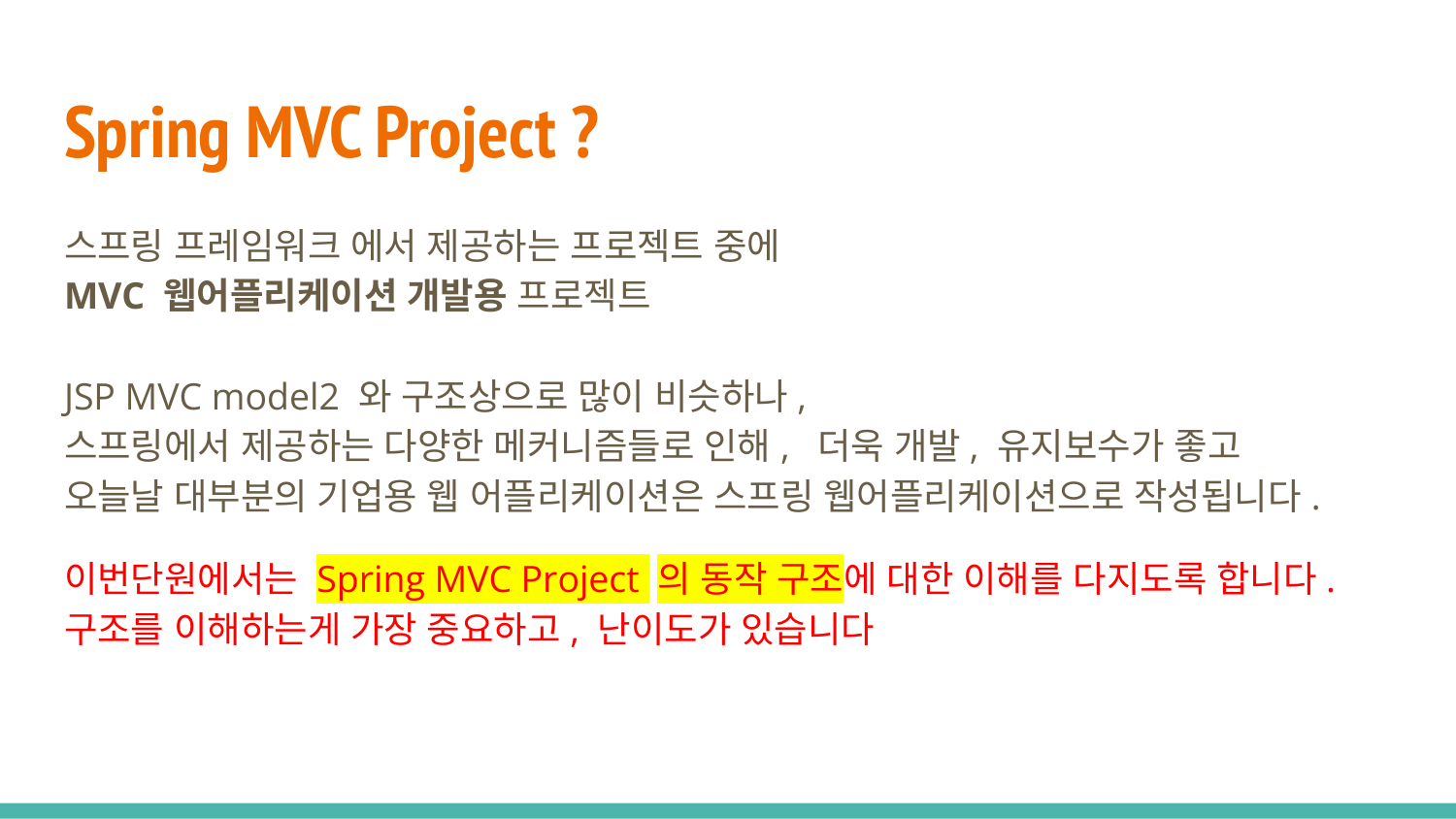

# Spring MVC Project ?
스프링 프레임워크 에서 제공하는 프로젝트 중에
MVC 웹어플리케이션 개발용 프로젝트
JSP MVC model2 와 구조상으로 많이 비슷하나,
스프링에서 제공하는 다양한 메커니즘들로 인해,  더욱 개발, 유지보수가 좋고
오늘날 대부분의 기업용 웹 어플리케이션은 스프링 웹어플리케이션으로 작성됩니다.
이번단원에서는 Spring MVC Project 의 동작 구조에 대한 이해를 다지도록 합니다.
구조를 이해하는게 가장 중요하고, 난이도가 있습니다